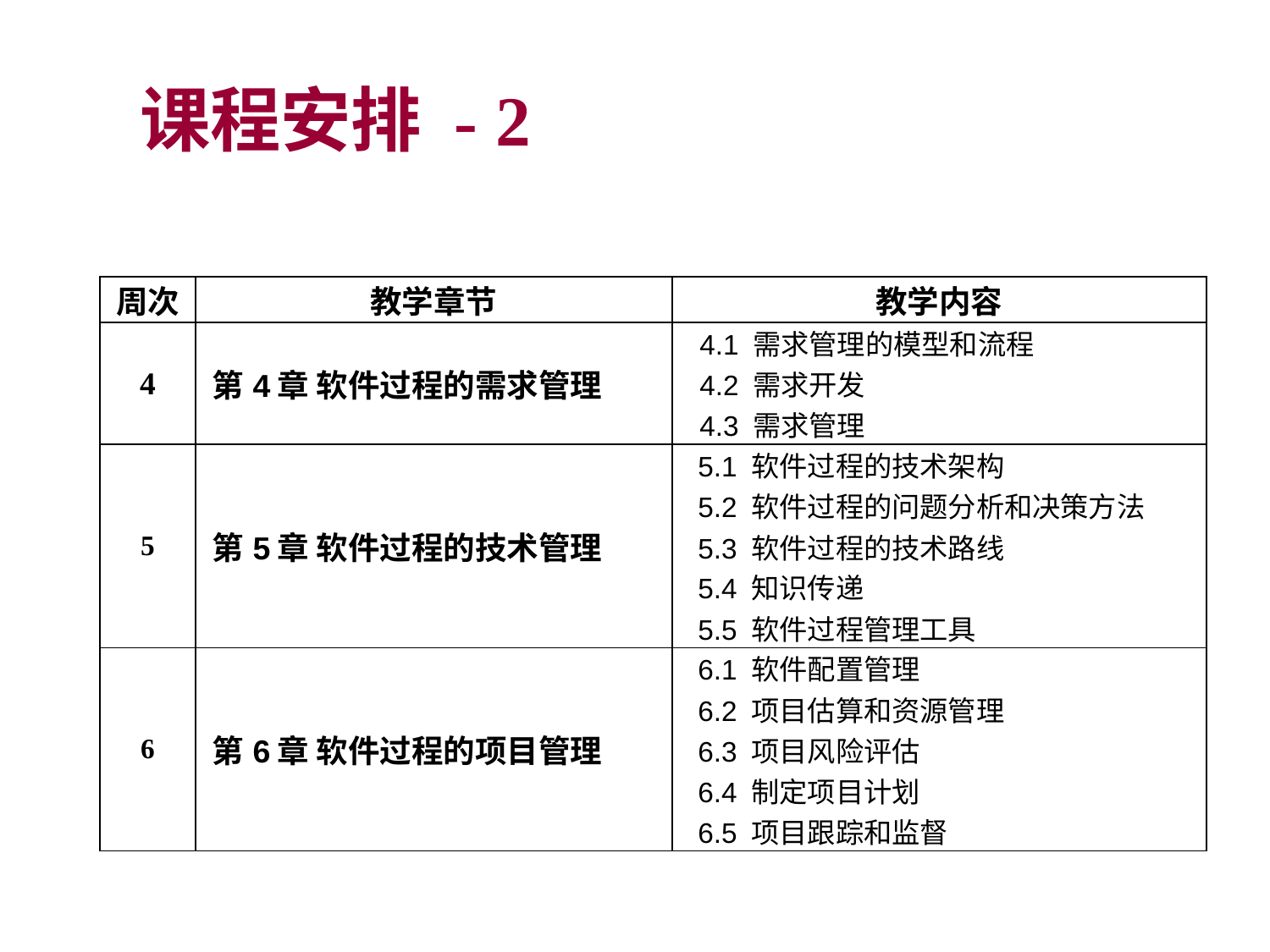

课程安排 - 2
| 周次 | 教学章节 | 教学内容 |
| --- | --- | --- |
| 4 | 第4章 软件过程的需求管理 | 4.1 需求管理的模型和流程 4.2 需求开发 4.3 需求管理 |
| 5 | 第5章 软件过程的技术管理 | 5.1 软件过程的技术架构 5.2 软件过程的问题分析和决策方法 5.3 软件过程的技术路线 5.4 知识传递 5.5 软件过程管理工具 |
| 6 | 第6章 软件过程的项目管理 | 6.1 软件配置管理 6.2 项目估算和资源管理 6.3 项目风险评估 6.4 制定项目计划 6.5 项目跟踪和监督 |